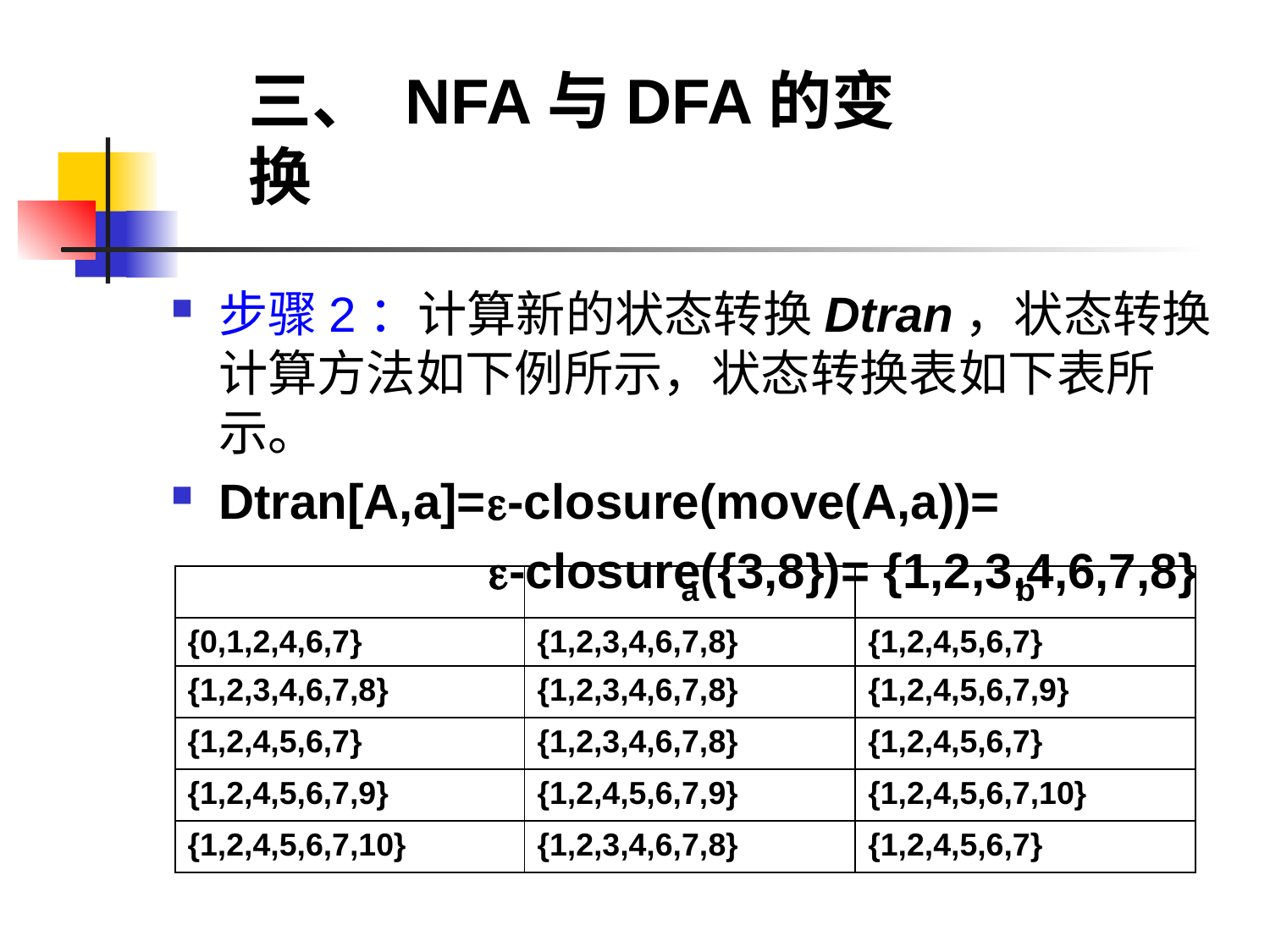

三、 NFA与DFA的变换
步骤2：计算新的状态转换Dtran，状态转换计算方法如下例所示，状态转换表如下表所示。
Dtran[A,a]=ε-closure(move(A,a))=
                       ε-closure({3,8})= {1,2,3,4,6,7,8}

|  | a | b |
| --- | --- | --- |
| {0,1,2,4,6,7} | {1,2,3,4,6,7,8} | {1,2,4,5,6,7} |
| {1,2,3,4,6,7,8} | {1,2,3,4,6,7,8} | {1,2,4,5,6,7,9} |
| {1,2,4,5,6,7} | {1,2,3,4,6,7,8} | {1,2,4,5,6,7} |
| {1,2,4,5,6,7,9} | {1,2,4,5,6,7,9} | {1,2,4,5,6,7,10} |
| {1,2,4,5,6,7,10} | {1,2,3,4,6,7,8} | {1,2,4,5,6,7} |